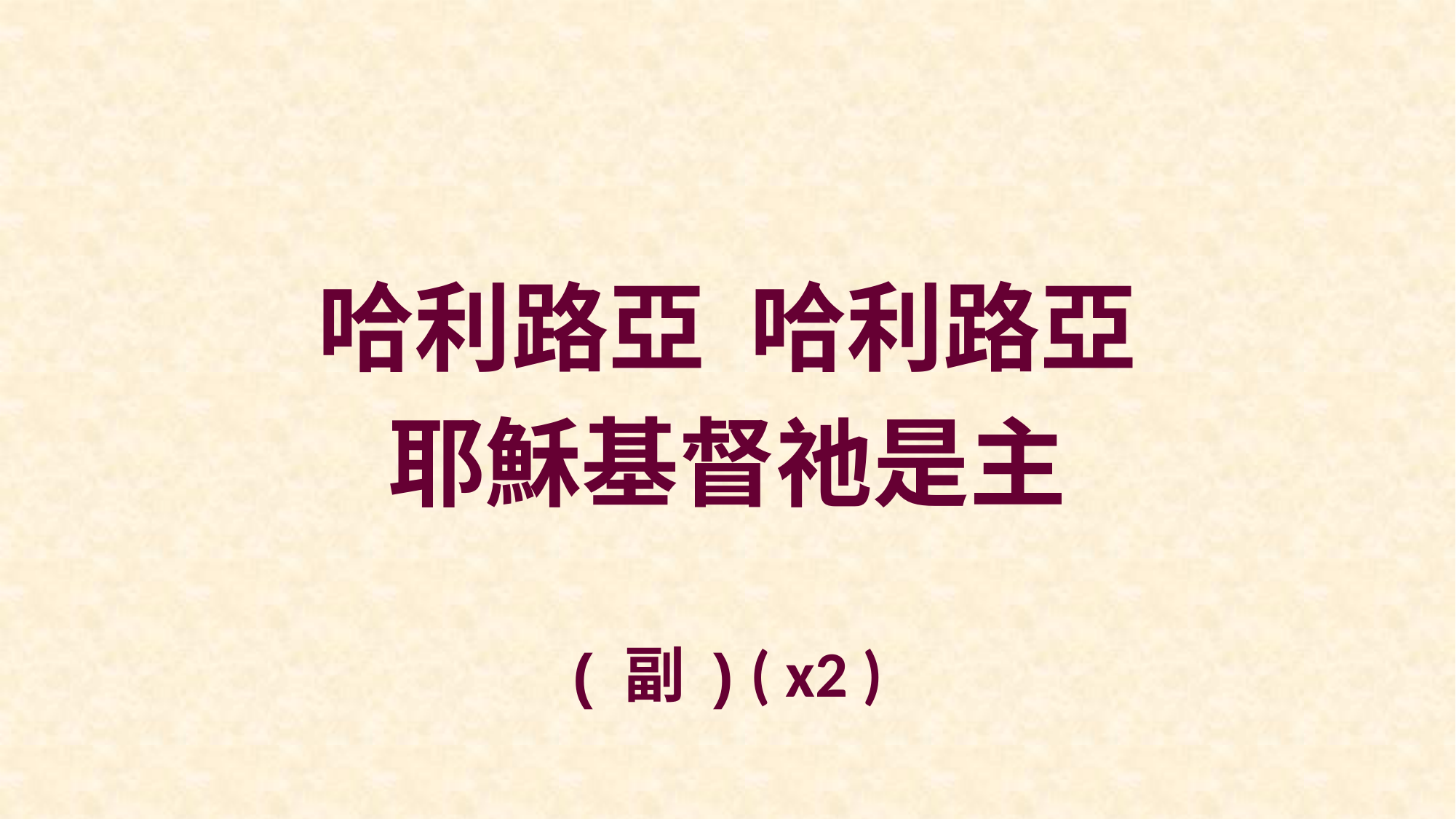

哈利路亞  哈利路亞
耶穌基督祂是主
( 副 ) ( x2 )